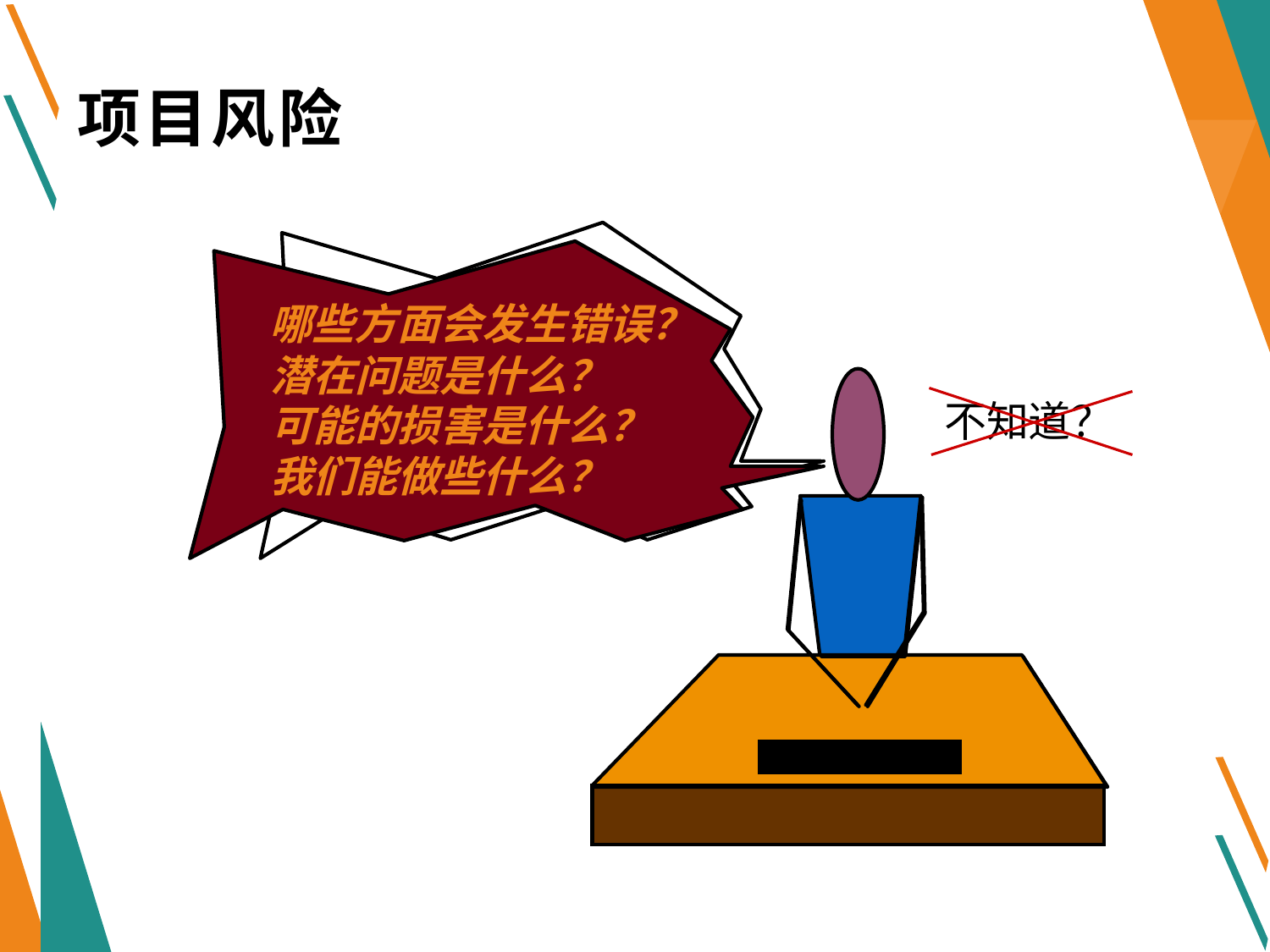

# 项目风险

哪些方面会发生错误？

潜在问题是什么？

不知道？
可能的损害是什么？

我们能做些什么？

2